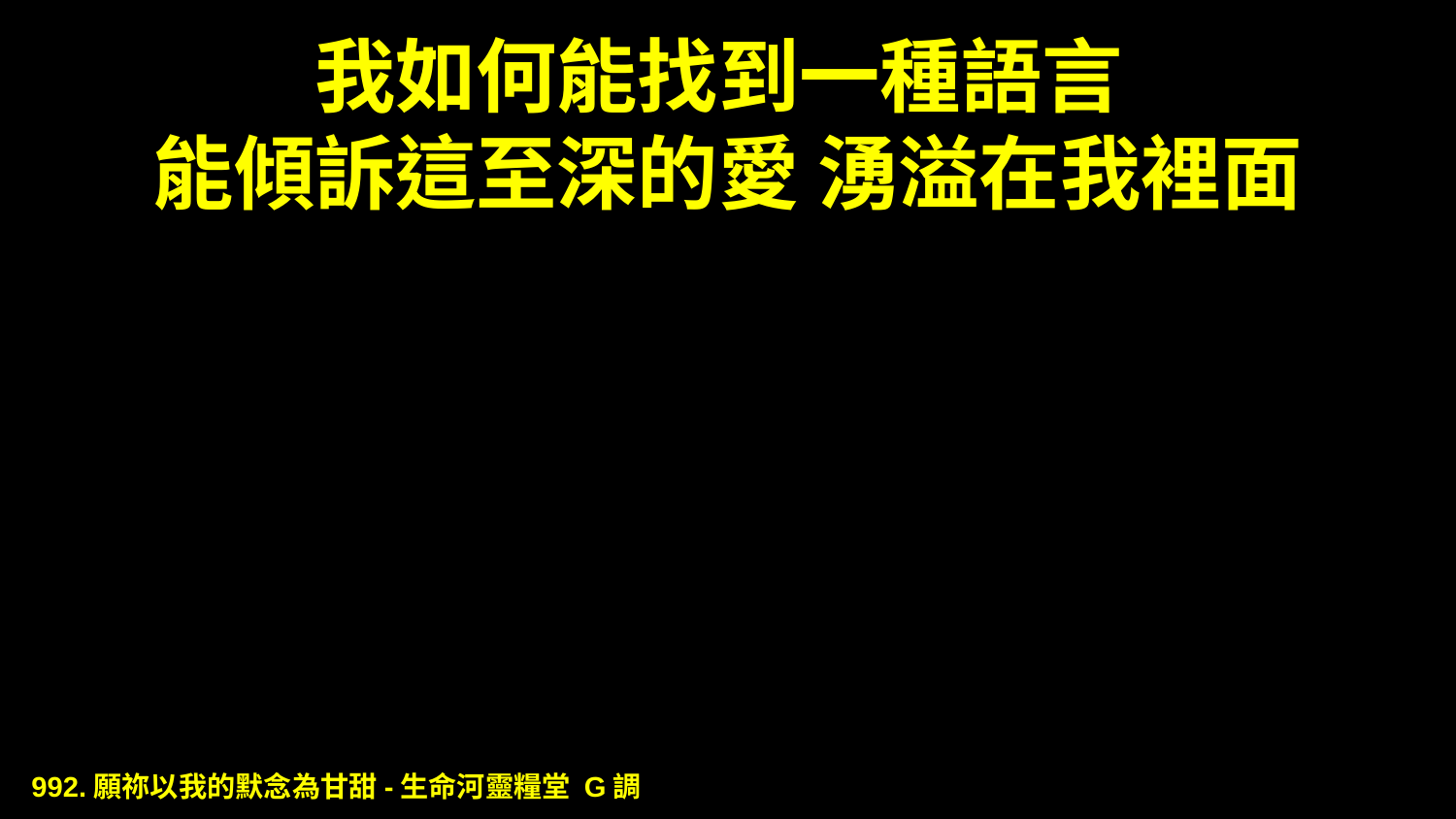

# 我如何能找到一種語言 能傾訴這至深的愛 湧溢在我裡面
992.願祢以我的默念為甘甜-生命河靈糧堂 G調